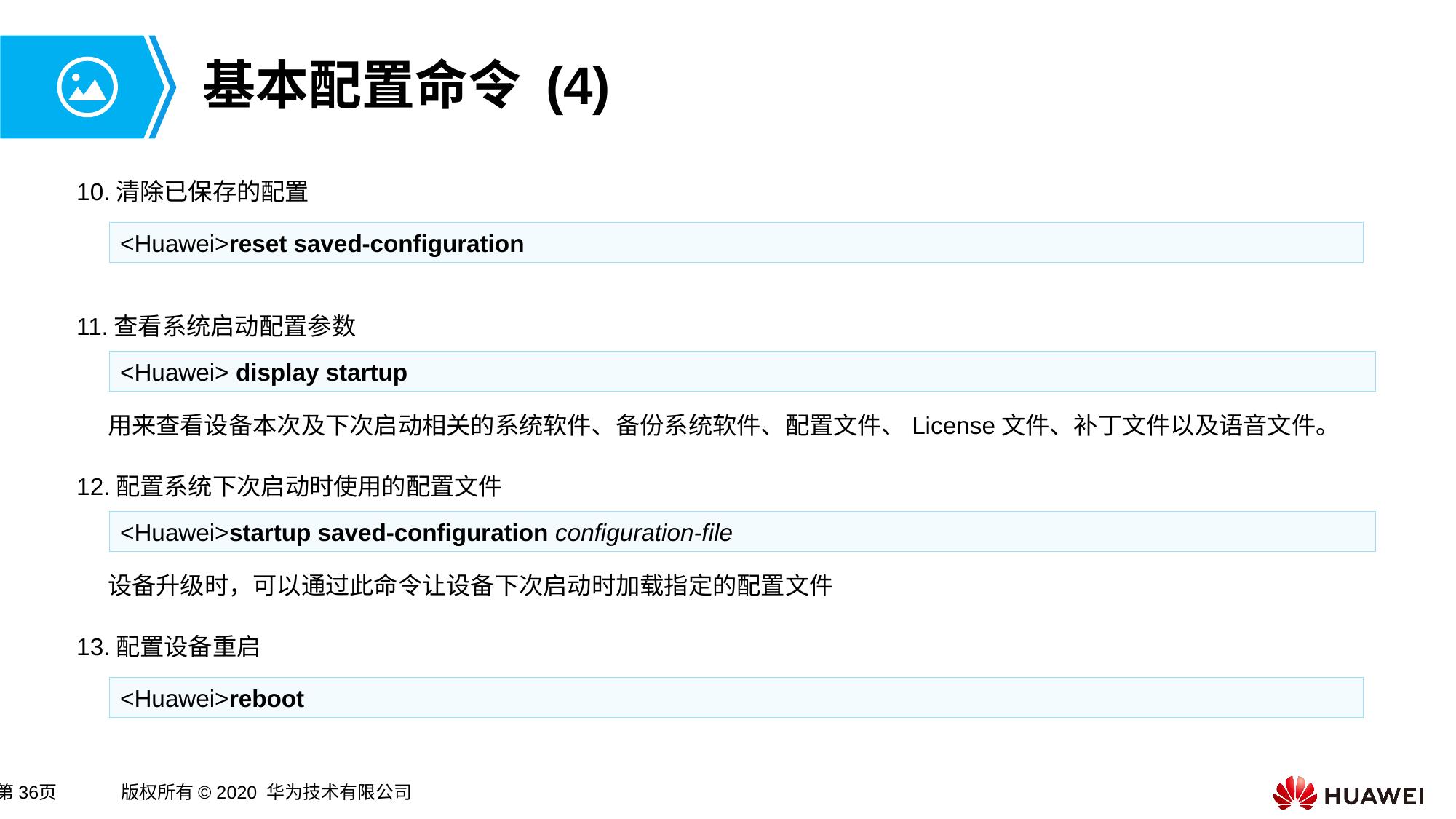

# 基本配置命令 (4)
10.清除已保存的配置
<Huawei>reset saved-configuration
11.查看系统启动配置参数
<Huawei> display startup
用来查看设备本次及下次启动相关的系统软件、备份系统软件、配置文件、License文件、补丁文件以及语音文件。
12.配置系统下次启动时使用的配置文件
<Huawei>startup saved-configuration configuration-file
设备升级时，可以通过此命令让设备下次启动时加载指定的配置文件
13.配置设备重启
<Huawei>reboot